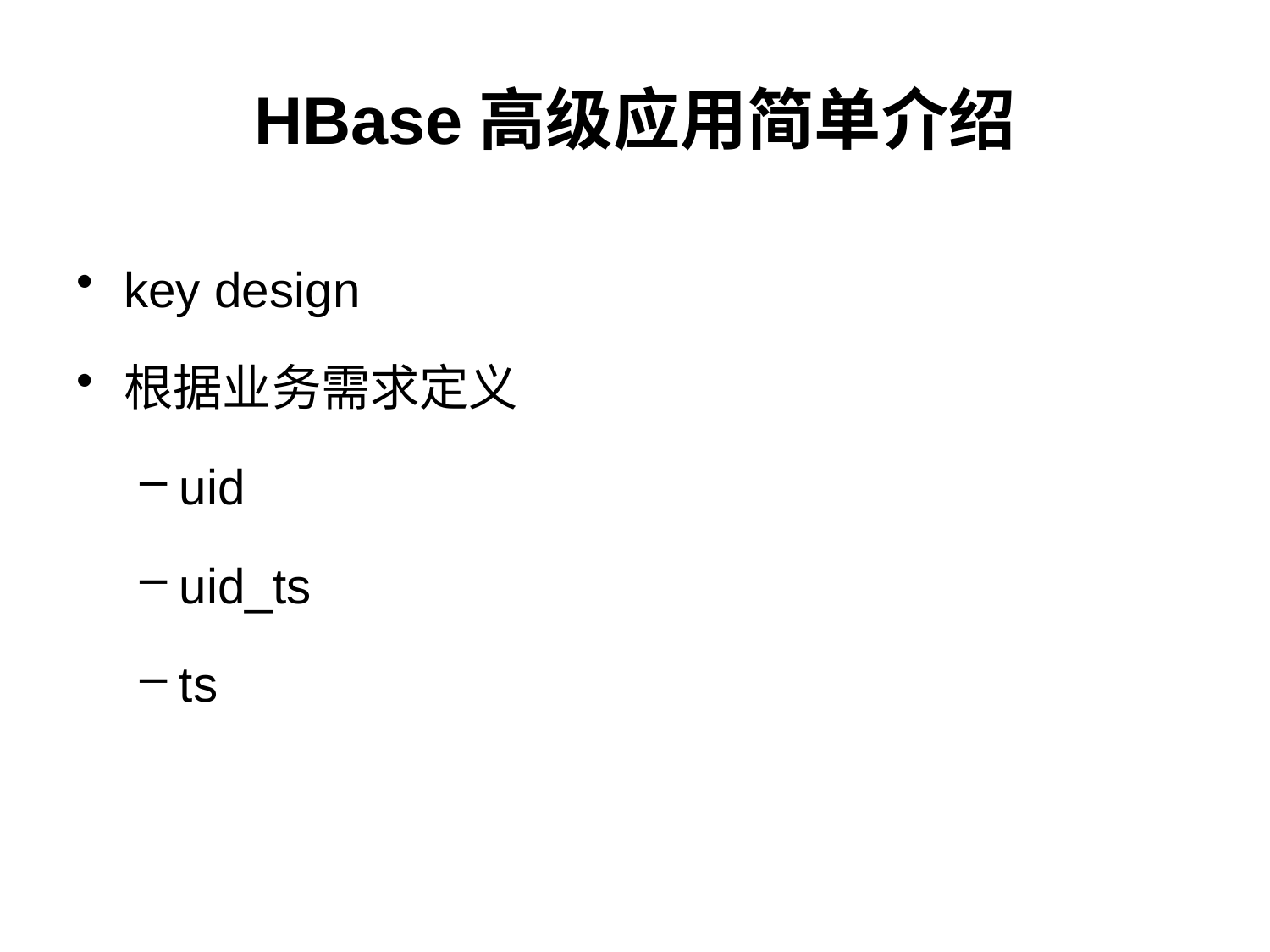

HBase高级应用简单介绍
key design
根据业务需求定义
uid
uid_ts
ts